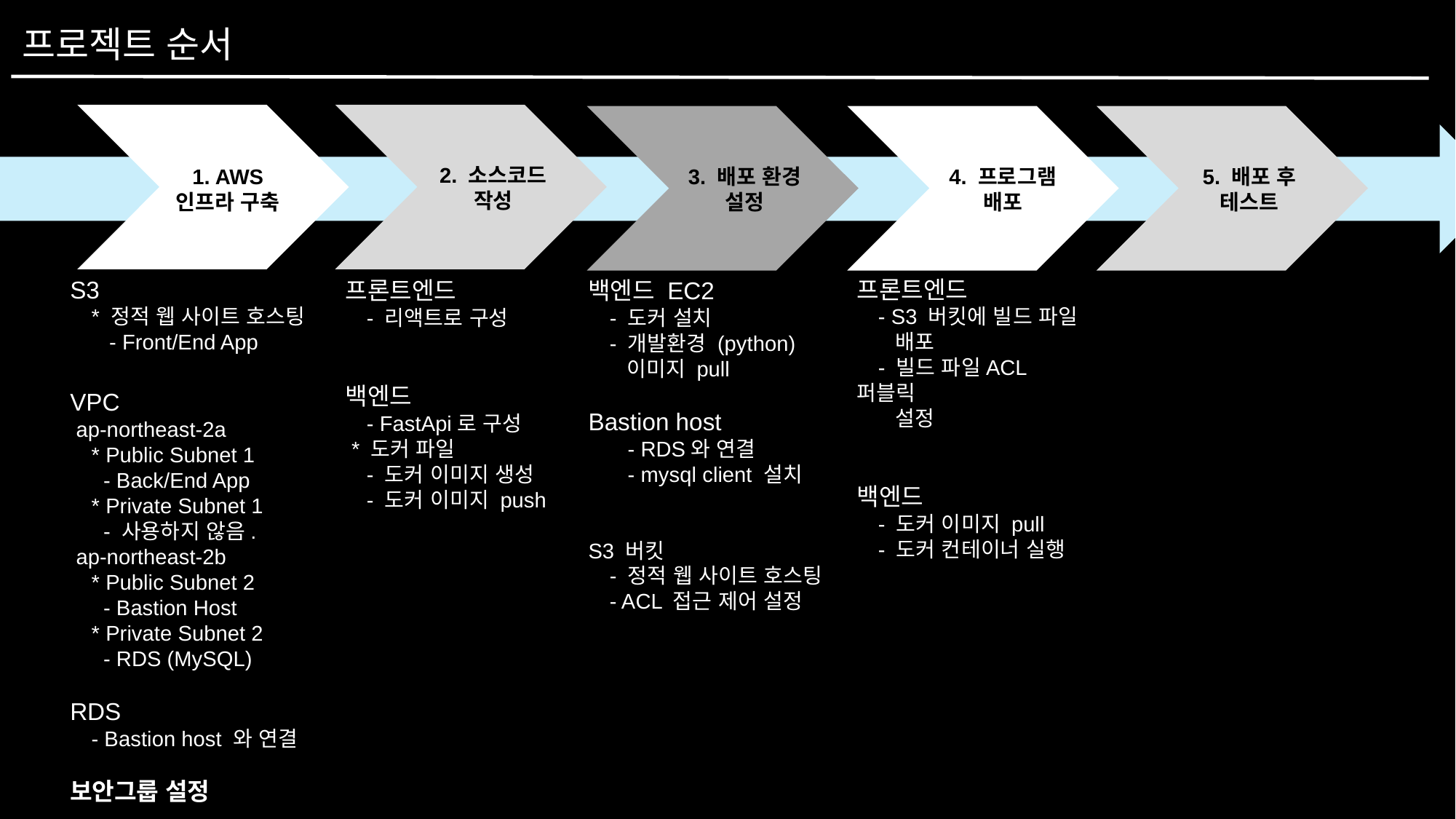

프로젝트 순서

1. AWS
인프라 구축

2. 소스코드
작성

3. 배포 환경
설정

4. 프로그램
배포

5. 배포 후
테스트

S3
 * 정적 웹 사이트 호스팅
    - Front/End App

VPC
 ap-northeast-2a
 * Public Subnet 1
   - Back/End App
 * Private Subnet 1
   - 사용하지 않음.
 ap-northeast-2b
 * Public Subnet 2
   - Bastion Host
 * Private Subnet 2
   - RDS (MySQL)

RDS
 - Bastion host 와 연결

보안그룹 설정

프론트엔드
 - S3 버킷에 빌드 파일
   배포
 - 빌드 파일ACL 퍼블릭
   설정

백엔드
 - 도커 이미지 pull
 - 도커 컨테이너 실행

프론트엔드
 - 리액트로 구성

백엔드
 - FastApi로 구성
 * 도커 파일
 - 도커 이미지 생성
 - 도커 이미지 push

백엔드 EC2
 - 도커 설치
 - 개발환경 (python)
   이미지 pull

Bastion host
    - RDS와 연결
    - mysql client 설치

S3 버킷
 - 정적 웹 사이트 호스팅
 - ACL 접근 제어 설정